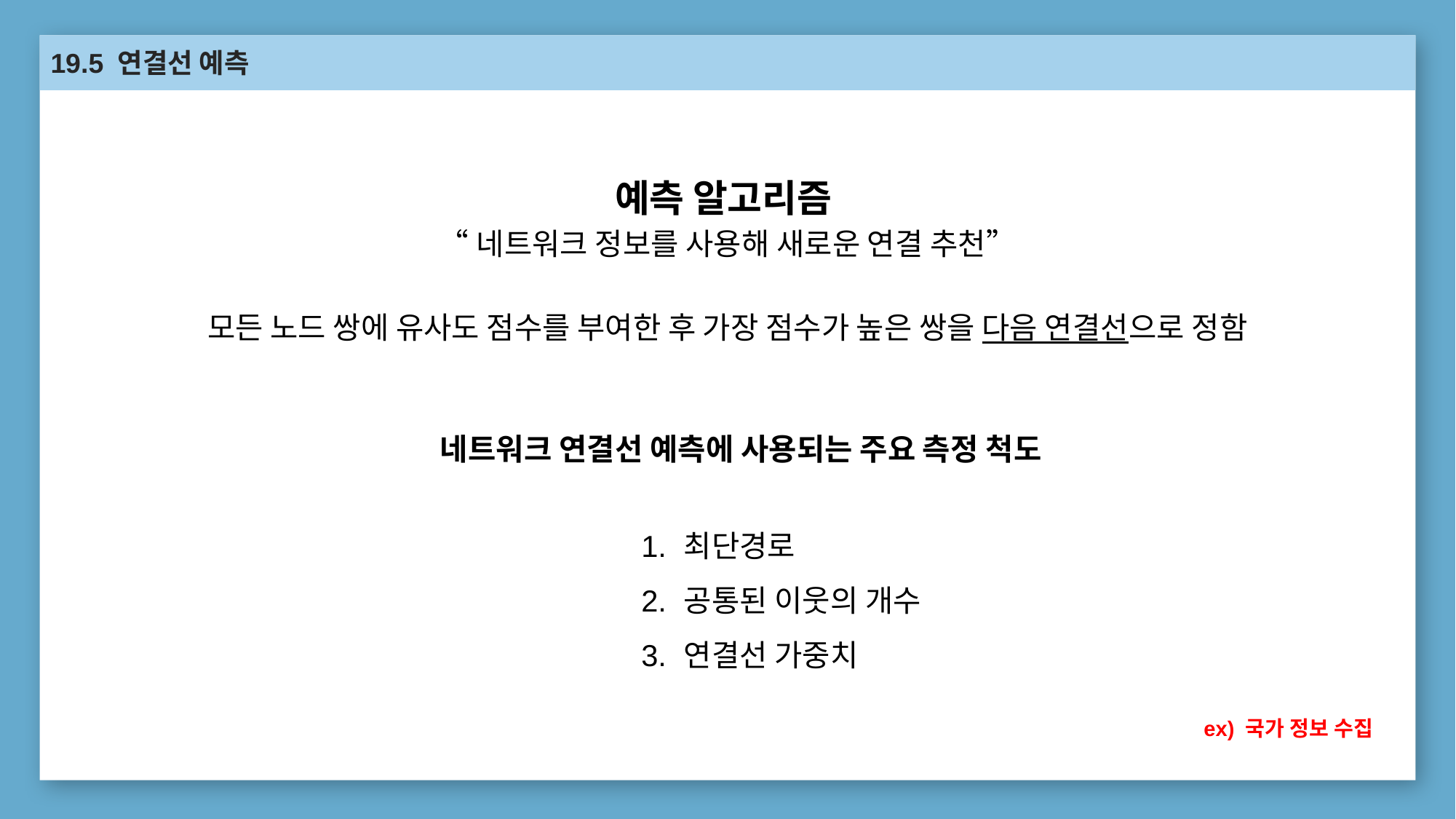

19.4 노드 관점에서의 중심 측도

19.5 연결선 예측
예측 알고리즘
“네트워크 정보를 사용해 새로운 연결 추천”

모든 노드 쌍에 유사도 점수를 부여한 후 가장 점수가 높은 쌍을 다음 연결선으로 정함
49.7%
CONTENT
네트워크 연결선 예측에 사용되는 주요 측정 척도

최단경로
공통된 이웃의 개수
연결선 가중치
ex) 국가 정보 수집